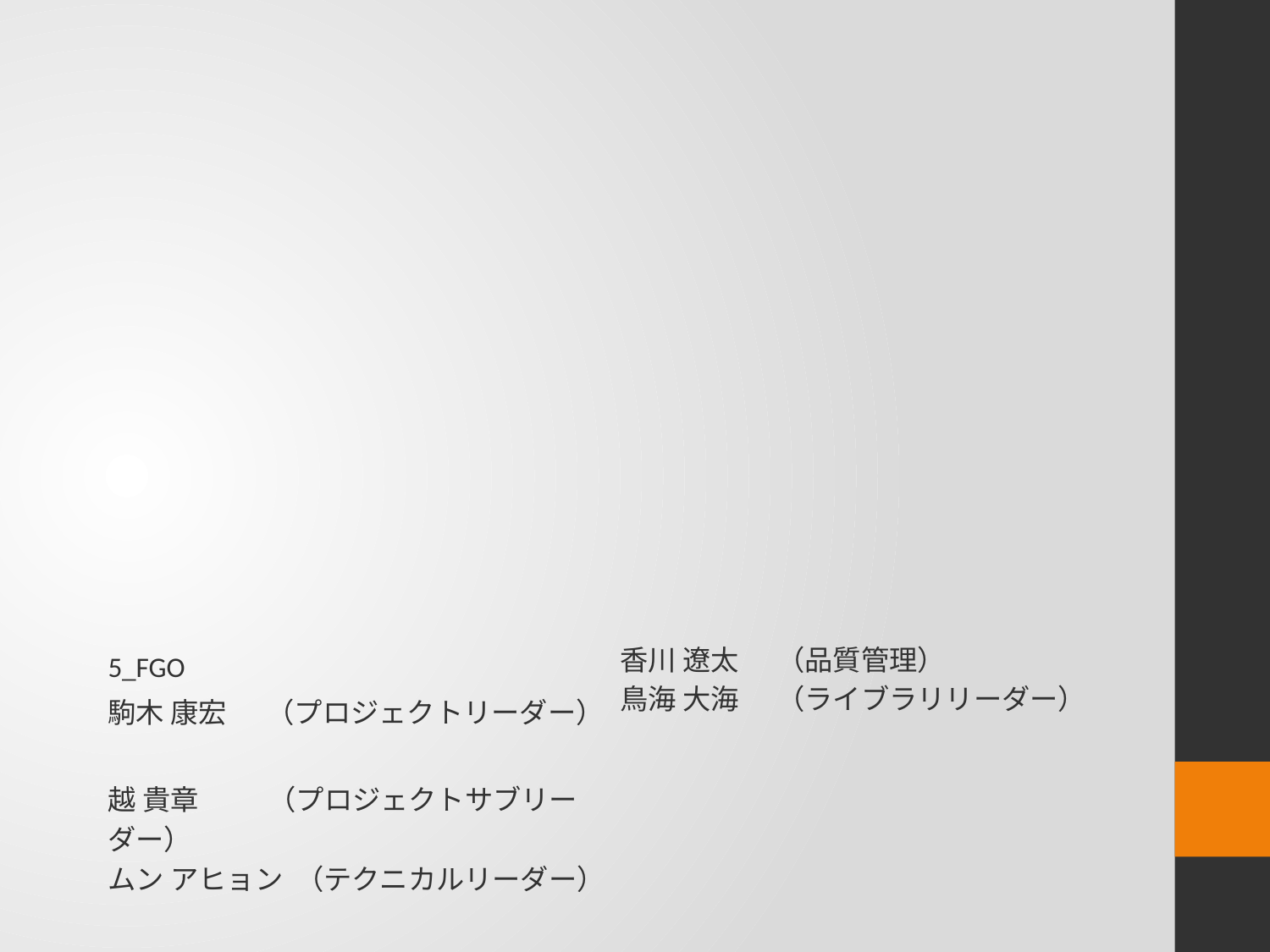

#
5_FGO
駒木 康宏	     （プロジェクトリーダー）
越 貴章           （プロジェクトサブリーダー）
ムン アヒョン  （テクニカルリーダー）
香川 遼太      （品質管理）
鳥海 大海      （ライブラリリーダー）